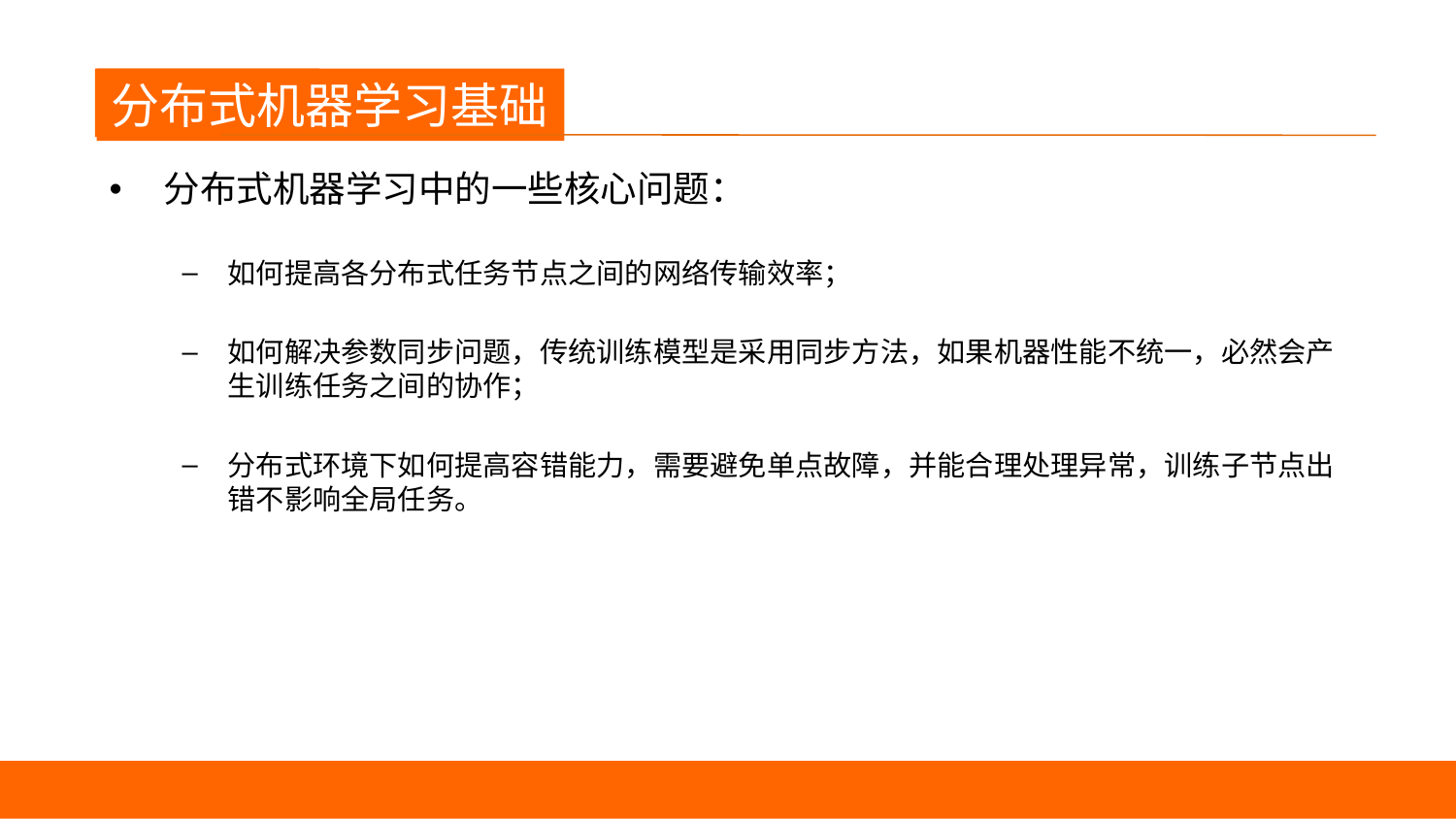

分布式机器学习基础
分布式机器学习中的一些核心问题：

如何提高各分布式任务节点之间的网络传输效率；

如何解决参数同步问题，传统训练模型是采用同步方法，如果机器性能不统一，必然会产生训练任务之间的协作；

分布式环境下如何提高容错能力，需要避免单点故障，并能合理处理异常，训练子节点出错不影响全局任务。